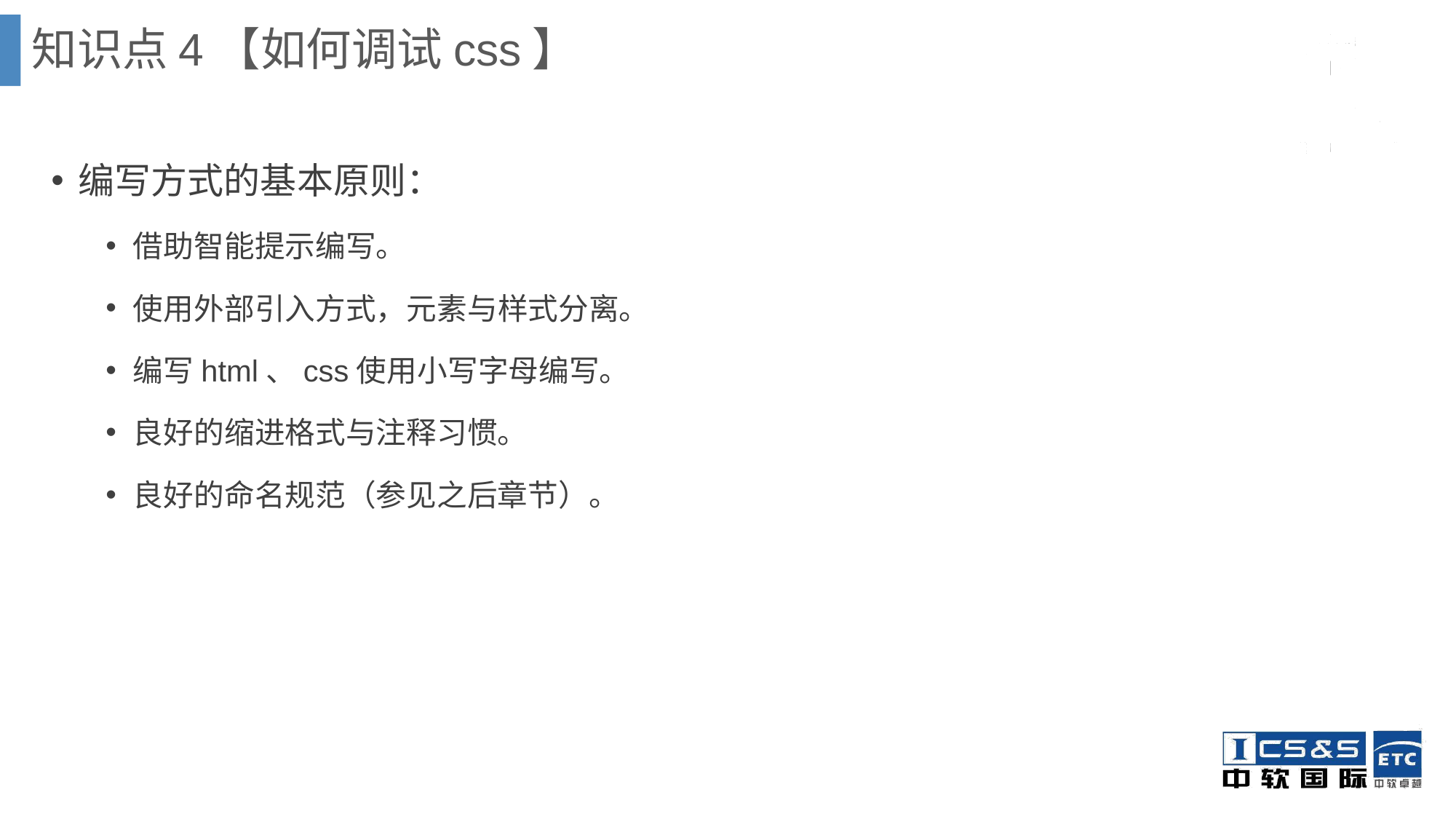

知识点4【如何调试css】
编写方式的基本原则：
借助智能提示编写。
使用外部引入方式，元素与样式分离。
编写html、css使用小写字母编写。
良好的缩进格式与注释习惯。
良好的命名规范（参见之后章节）。